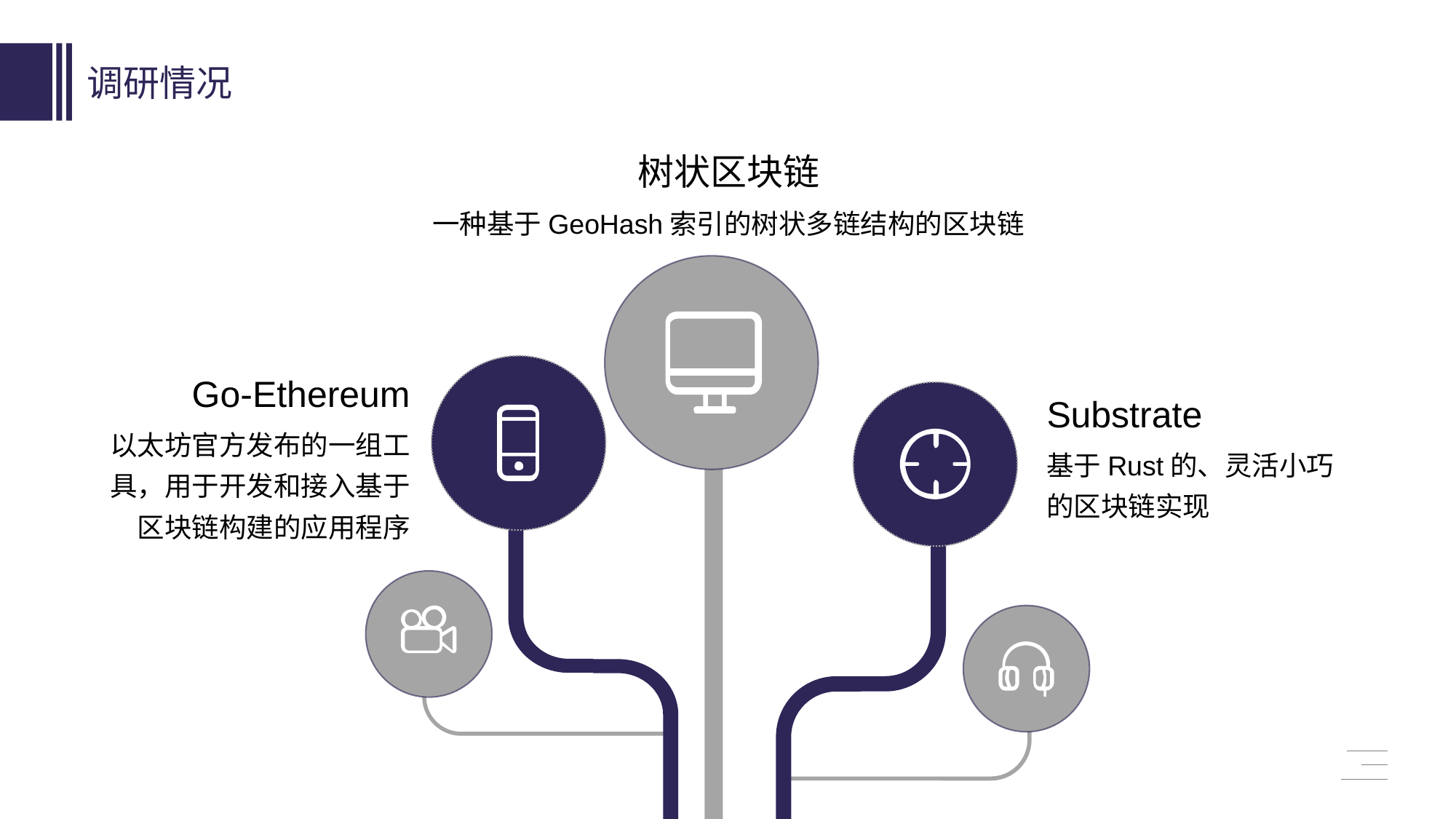

调研情况
树状区块链
一种基于GeoHash索引的树状多链结构的区块链

Go-Ethereum
Substrate
以太坊官方发布的一组工具，用于开发和接入基于区块链构建的应用程序
基于Rust的、灵活小巧的区块链实现